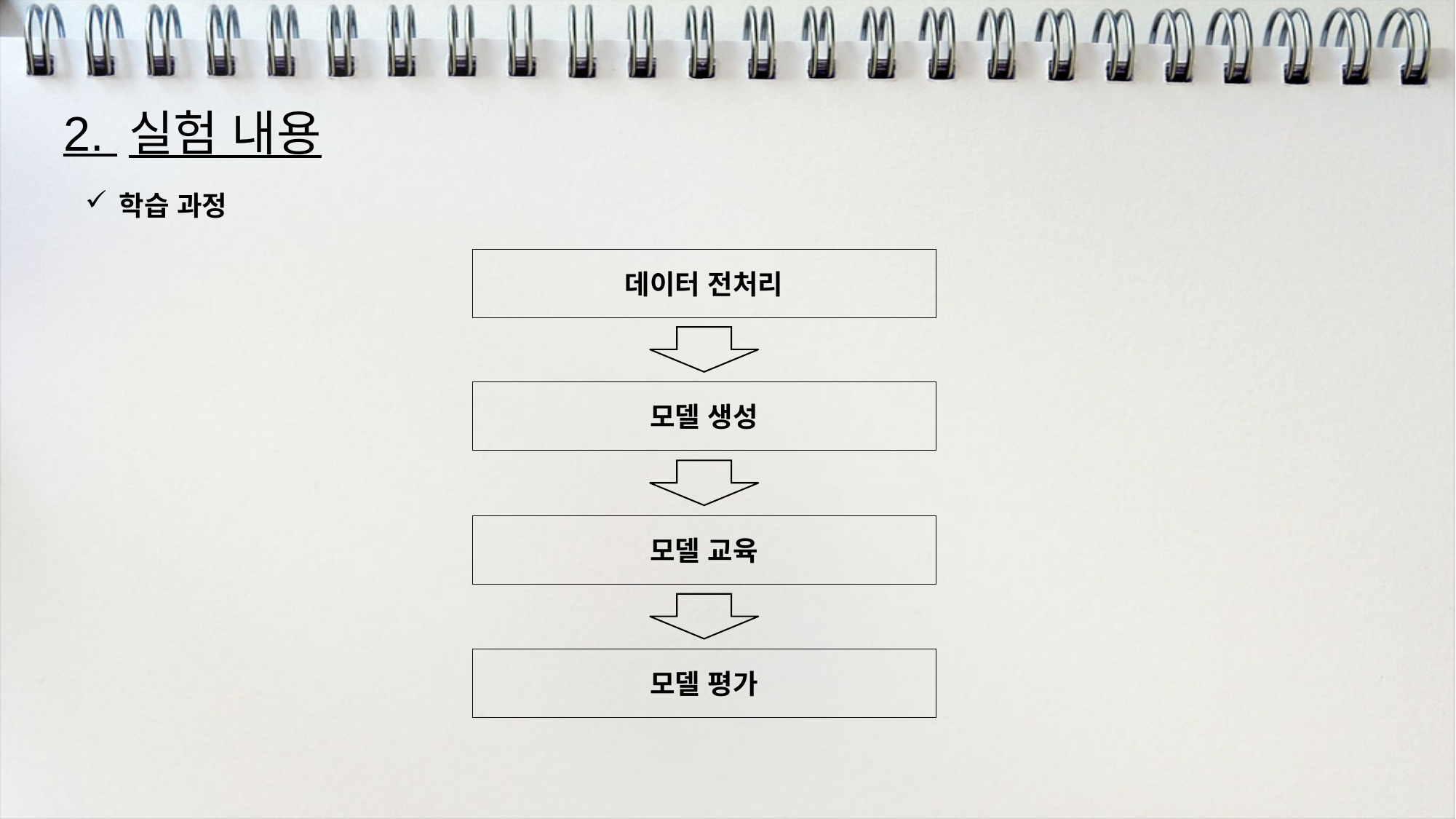

2. 실험 내용
학습 과정
데이터 전처리

모델 생성

모델 교육

모델 평가